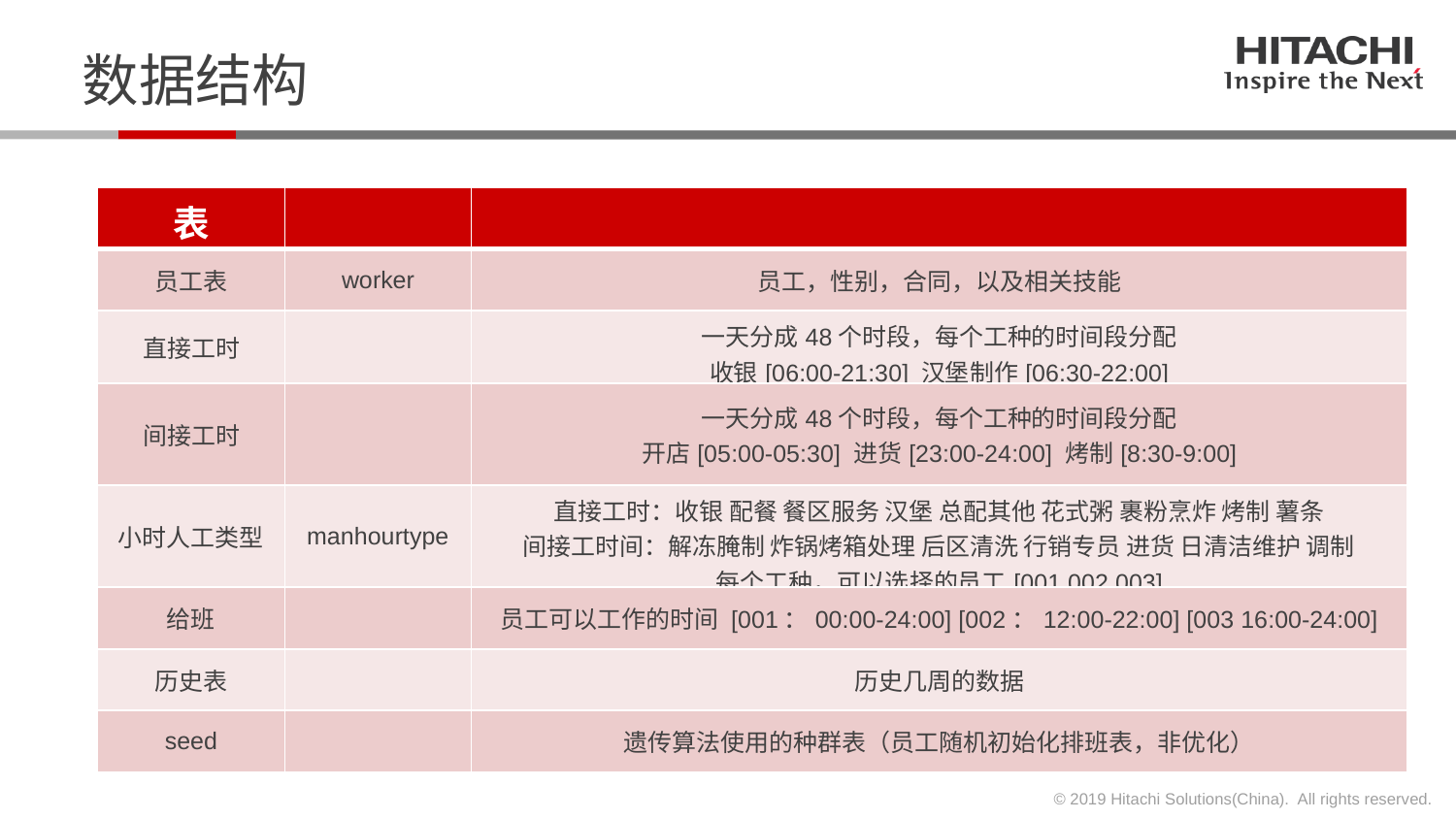

数据结构
| 表 |  |  |
| --- | --- | --- |
| 员工表 | worker | 员工，性别，合同，以及相关技能 |
| 直接工时 |  | 一天分成48个时段，每个工种的时间段分配 收银[06:00-21:30] 汉堡制作[06:30-22:00] |
| 间接工时 |  | 一天分成48个时段，每个工种的时间段分配 开店[05:00-05:30] 进货[23:00-24:00] 烤制[8:30-9:00] |
| 小时人工类型 | manhourtype | 直接工时：收银 配餐 餐区服务 汉堡 总配其他 花式粥 裹粉烹炸 烤制 薯条 间接工时间：解冻腌制 炸锅烤箱处理 后区清洗 行销专员 进货 日清洁维护 调制 每个工种，可以选择的员工[001,002,003] |
| 给班 |  | 员工可以工作的时间 [001：00:00-24:00] [002：12:00-22:00] [003 16:00-24:00] |
| 历史表 |  | 历史几周的数据 |
| seed |  | 遗传算法使用的种群表（员工随机初始化排班表，非优化） |